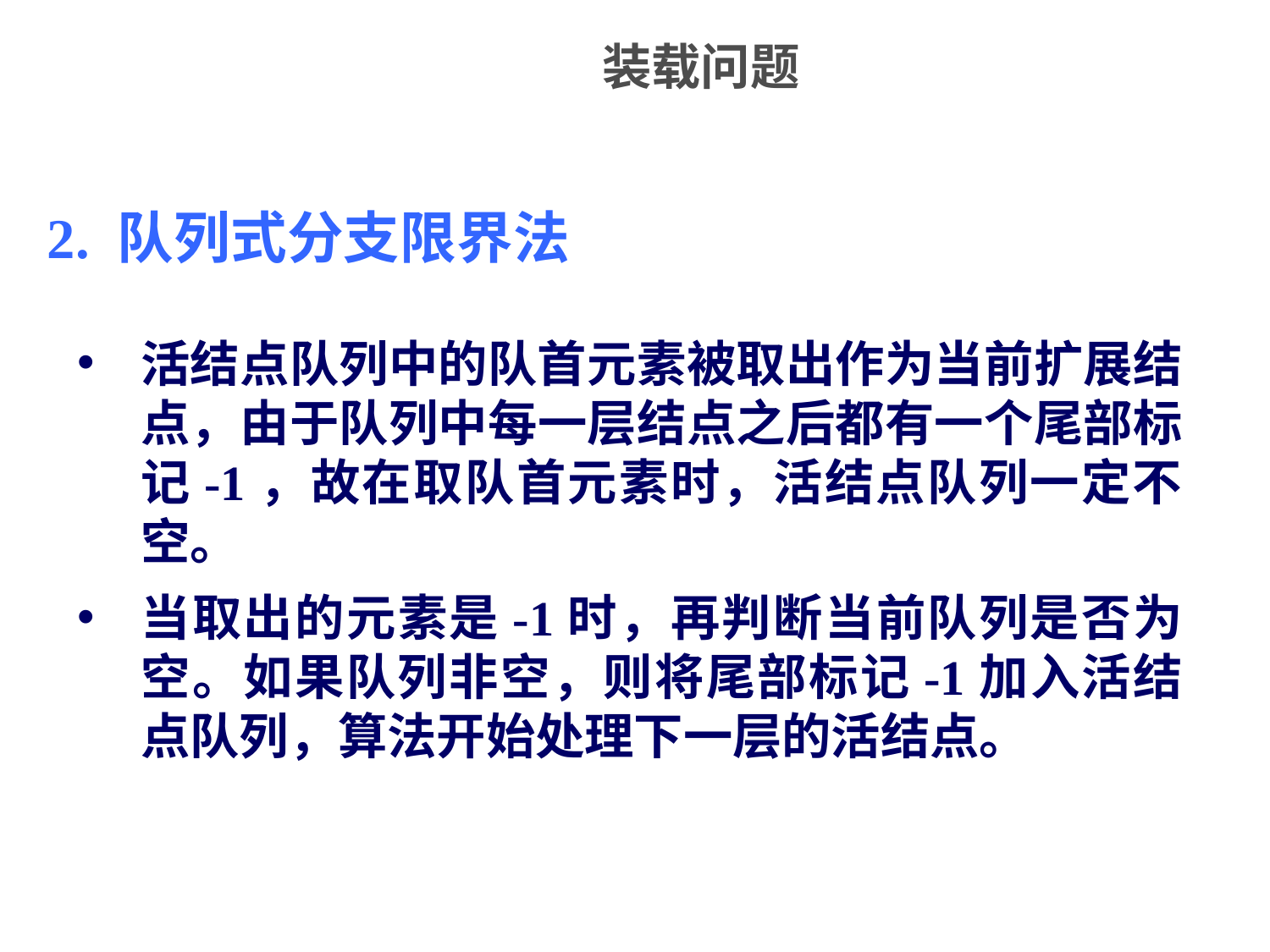

# 装载问题
2. 队列式分支限界法
活结点队列中的队首元素被取出作为当前扩展结点，由于队列中每一层结点之后都有一个尾部标记-1，故在取队首元素时，活结点队列一定不空。
当取出的元素是-1时，再判断当前队列是否为空。如果队列非空，则将尾部标记-1加入活结点队列，算法开始处理下一层的活结点。